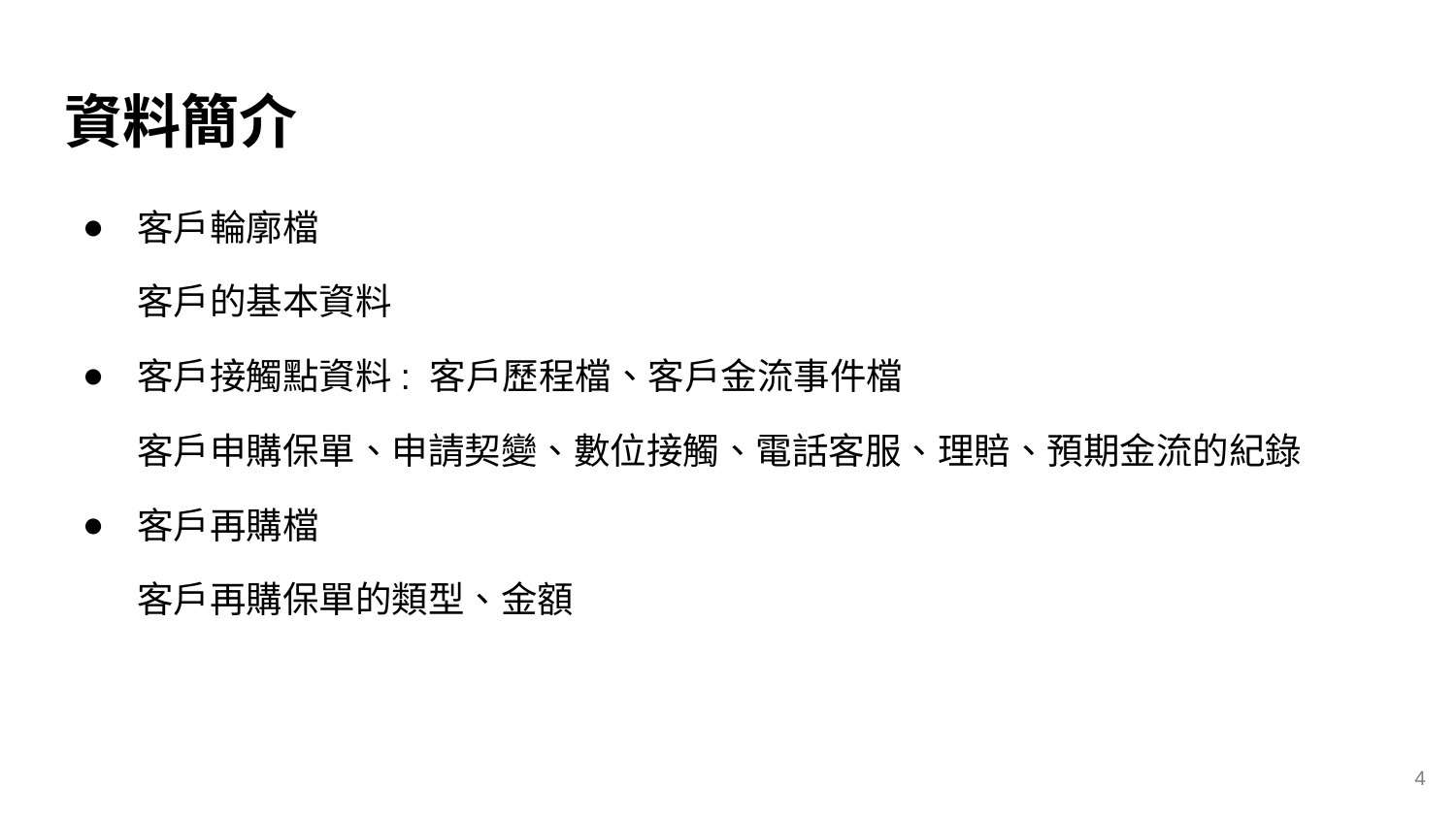

# 資料簡介
客戶輪廓檔
客戶的基本資料
客戶接觸點資料: 客戶歷程檔、客戶金流事件檔
客戶申購保單、申請契變、數位接觸、電話客服、理賠、預期金流的紀錄
客戶再購檔
客戶再購保單的類型、金額
4